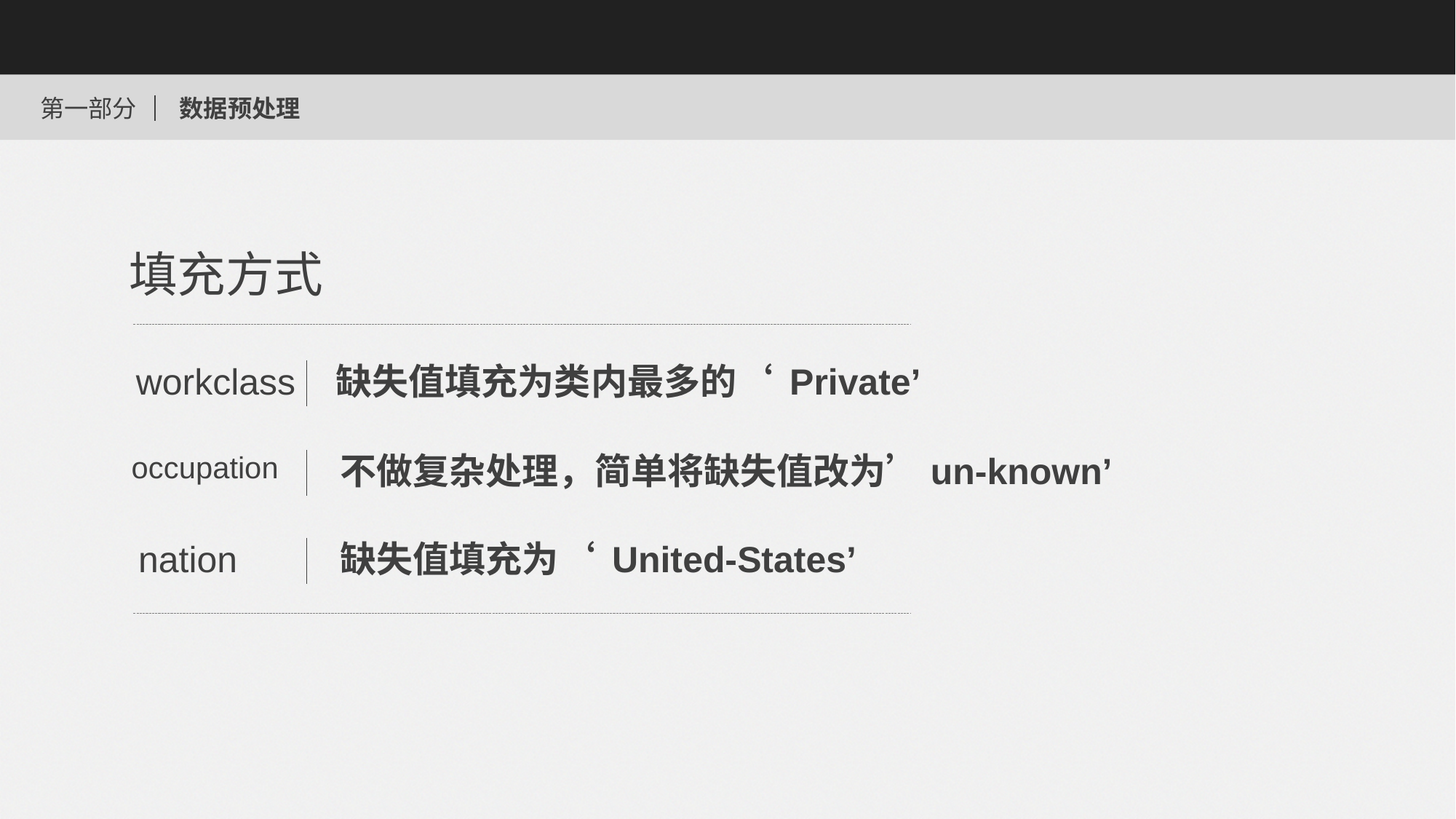

第一部分
数据预处理
填充方式
workclass
缺失值填充为类内最多的‘ Private’
occupation
不做复杂处理，简单将缺失值改为’un-known’
nation
缺失值填充为‘ United-States’